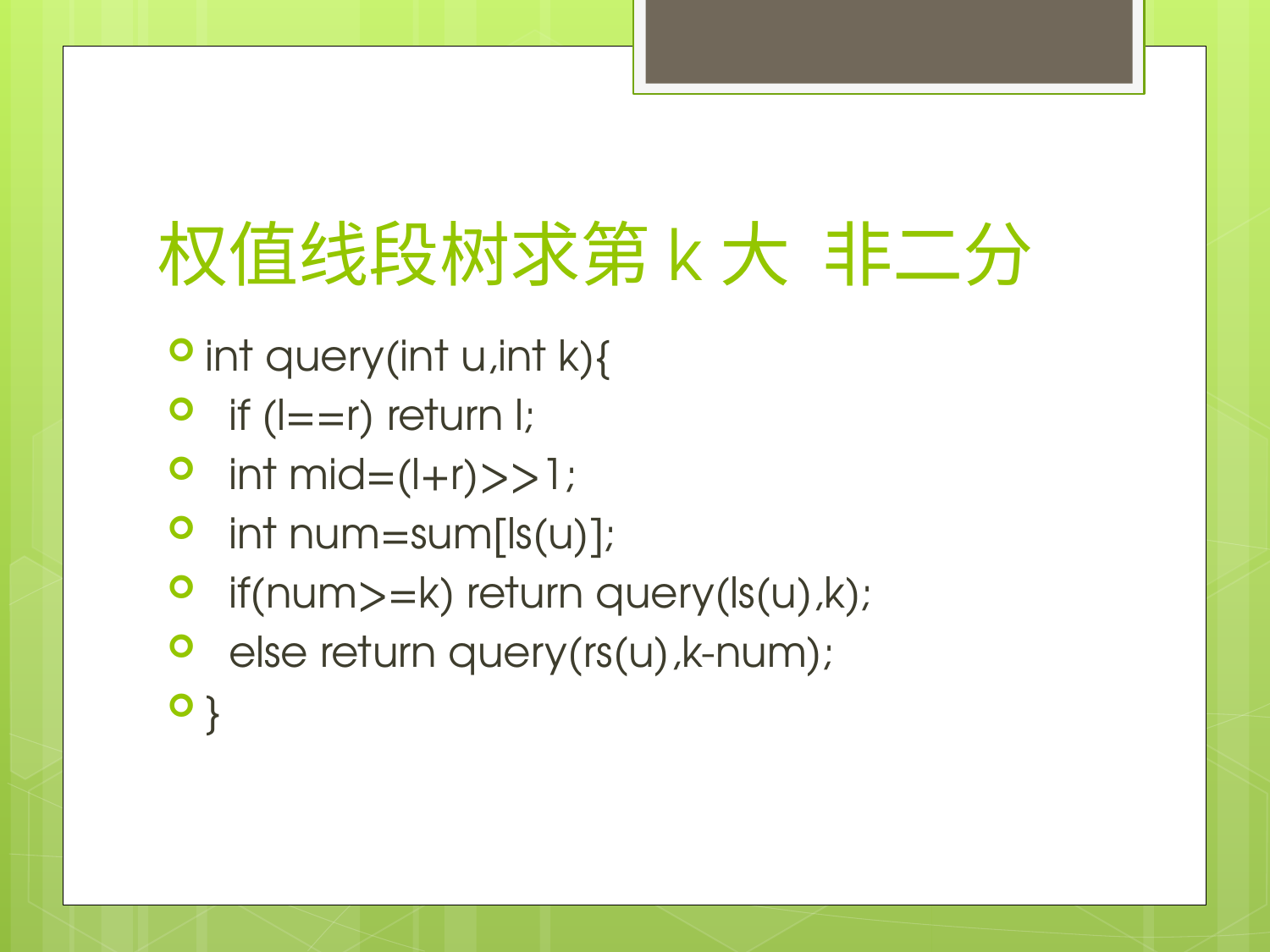

# 权值线段树求第k大  非二分
int query(int u,int k){
  if (l==r) return l;
  int mid=(l+r)>>1;
  int num=sum[ls(u)];
  if(num>=k) return query(ls(u),k);
  else return query(rs(u),k-num);
}